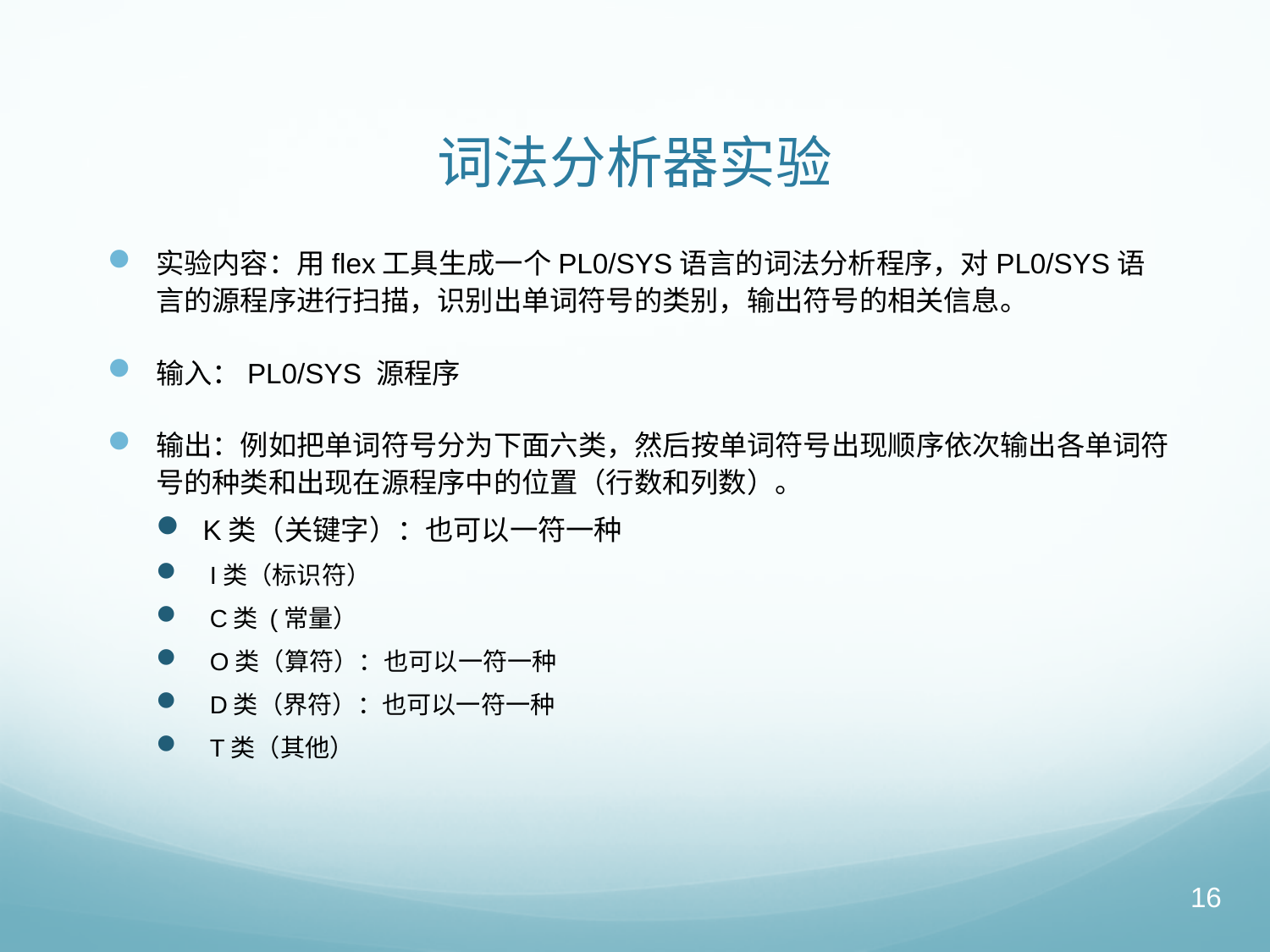

# 词法分析器实验
实验内容：用flex工具生成一个PL0/SYS语言的词法分析程序，对PL0/SYS语言的源程序进行扫描，识别出单词符号的类别，输出符号的相关信息。
输入：PL0/SYS 源程序
输出：例如把单词符号分为下面六类，然后按单词符号出现顺序依次输出各单词符号的种类和出现在源程序中的位置（行数和列数）。
K类（关键字）：也可以一符一种
 I类（标识符）
 C类 (常量）
 O类（算符）：也可以一符一种
 D类（界符）：也可以一符一种
 T类（其他）
16